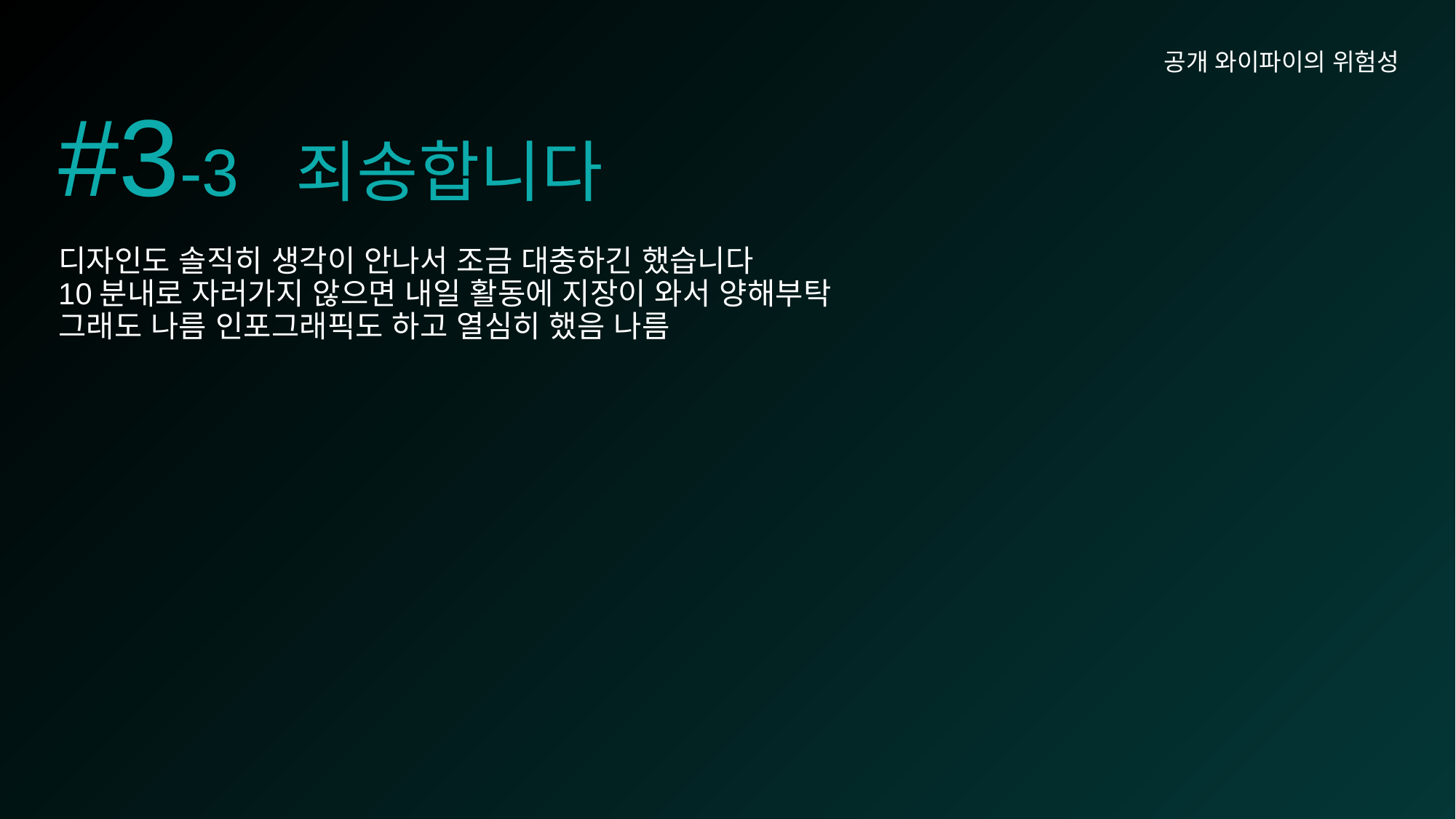

공개 와이파이의 위험성
# #3-3 죄송합니다
디자인도 솔직히 생각이 안나서 조금 대충하긴 했습니다
10분내로 자러가지 않으면 내일 활동에 지장이 와서 양해부탁
그래도 나름 인포그래픽도 하고 열심히 했음 나름